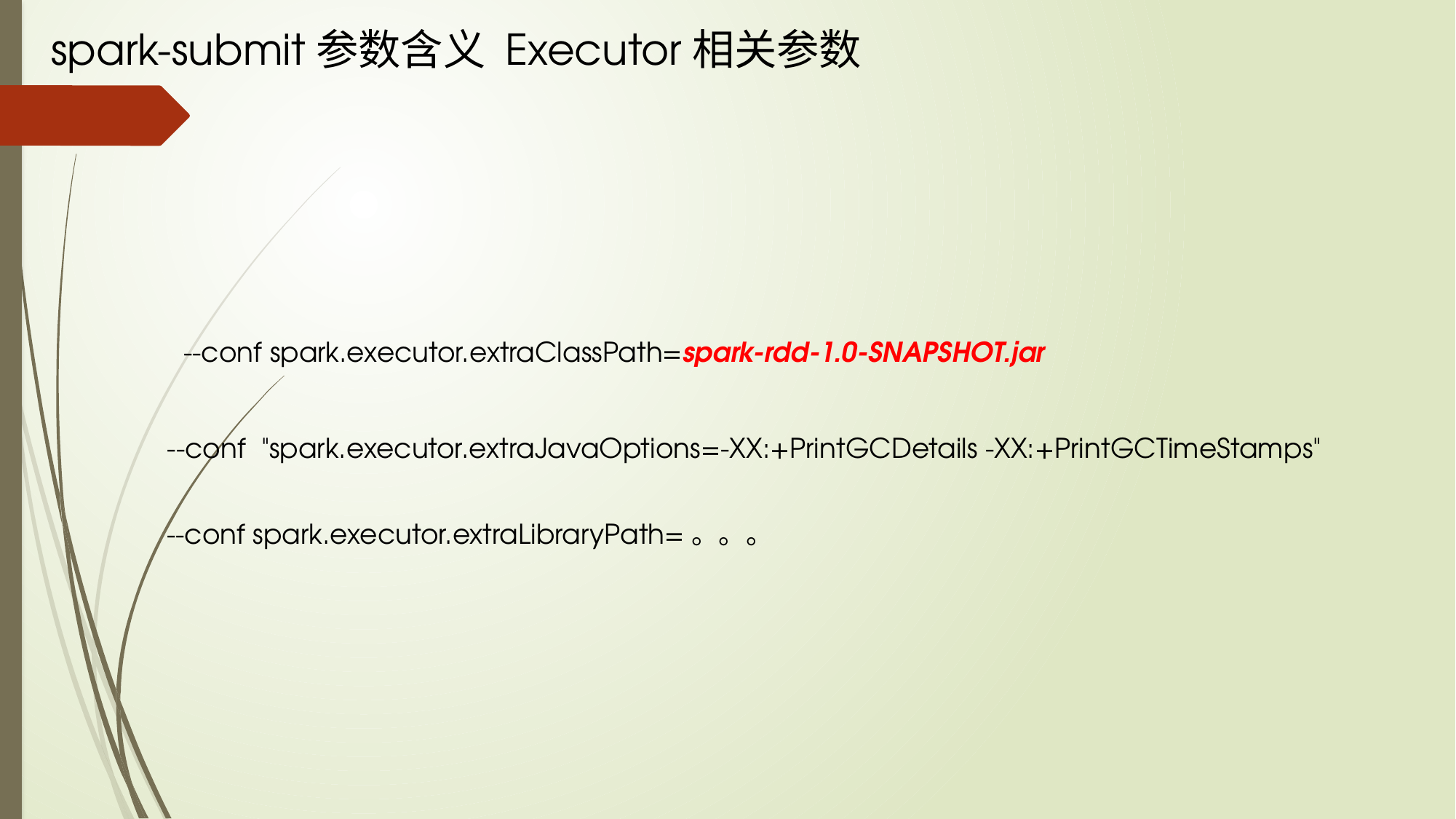

spark-submit参数含义 Executor相关参数
--conf spark.executor.extraClassPath=spark-rdd-1.0-SNAPSHOT.jar
--conf  "spark.executor.extraJavaOptions=-XX:+PrintGCDetails -XX:+PrintGCTimeStamps"
--conf spark.executor.extraLibraryPath=。。。